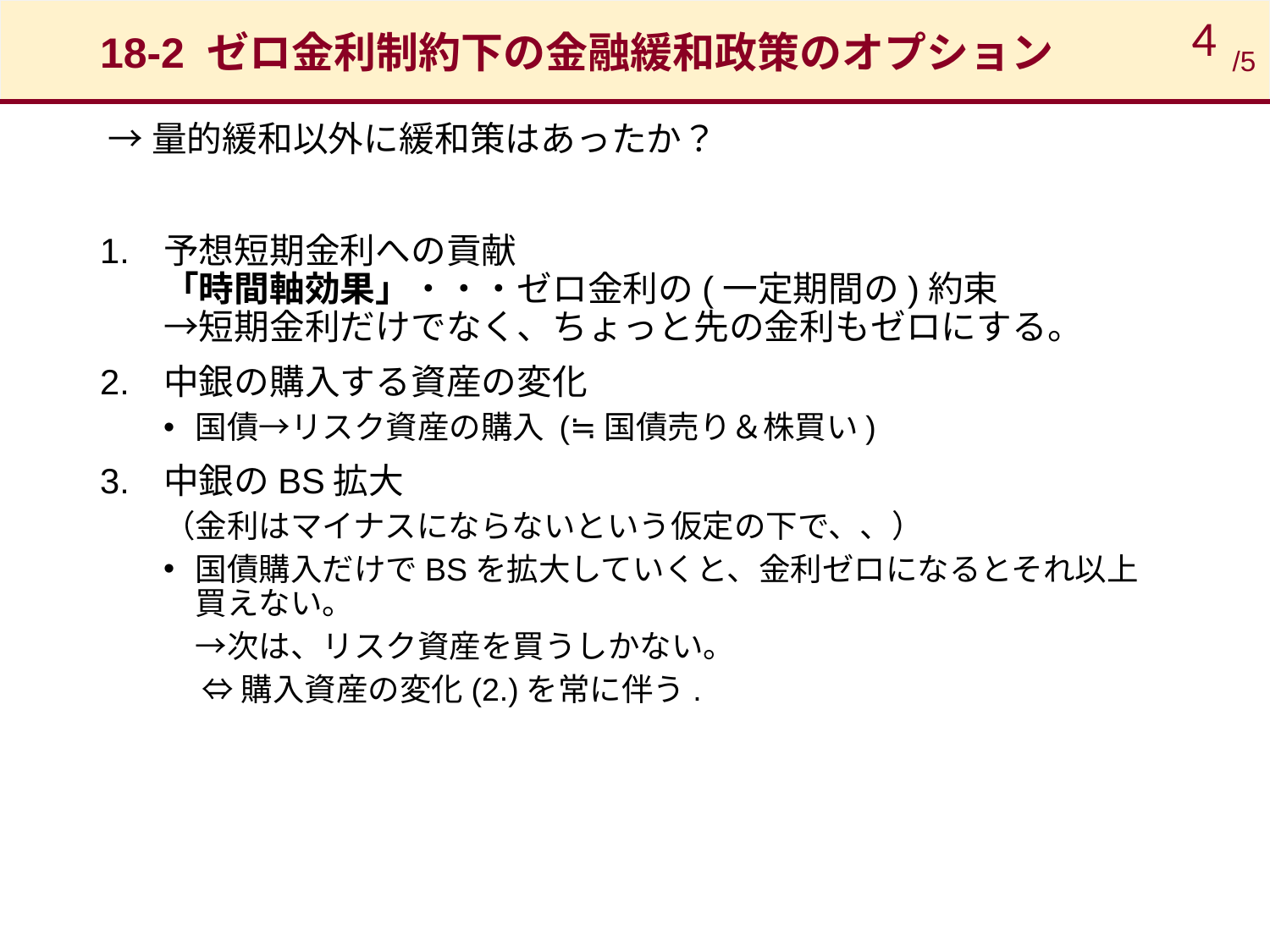

# 18-2 ゼロ金利制約下の金融緩和政策のオプション
4
/5
 →量的緩和以外に緩和策はあったか？

予想短期金利への貢献
「時間軸効果」・・・ゼロ金利の(一定期間の)約束
→短期金利だけでなく、ちょっと先の金利もゼロにする。
中銀の購入する資産の変化
国債→リスク資産の購入 (≒国債売り＆株買い)
中銀のBS拡大
（金利はマイナスにならないという仮定の下で、、）
国債購入だけでBSを拡大していくと、金利ゼロになるとそれ以上買えない。
　→次は、リスク資産を買うしかない。
　 ⇔ 購入資産の変化(2.)を常に伴う.